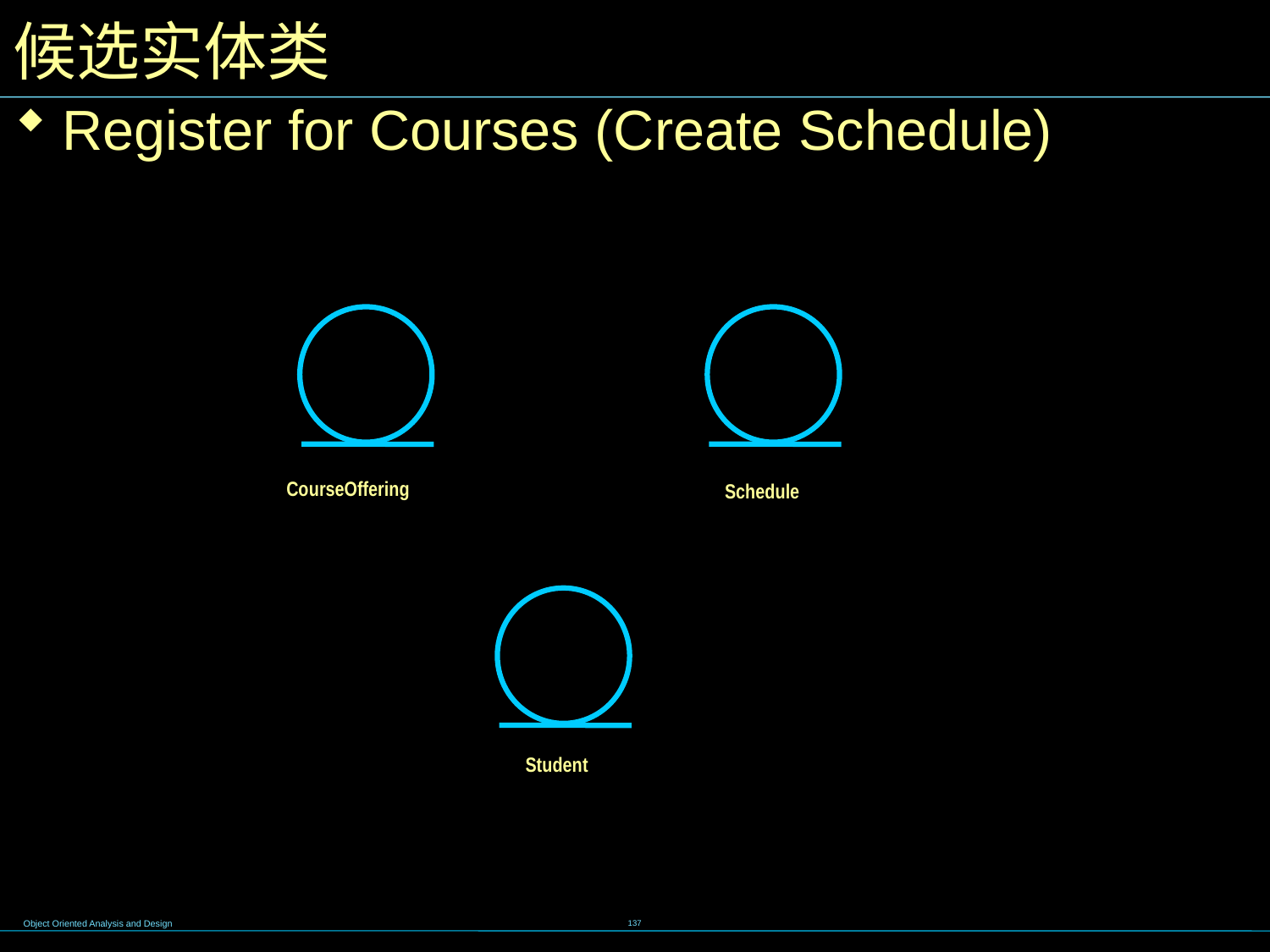

# 候选实体类
Register for Courses (Create Schedule)

CourseOffering
Schedule

Student